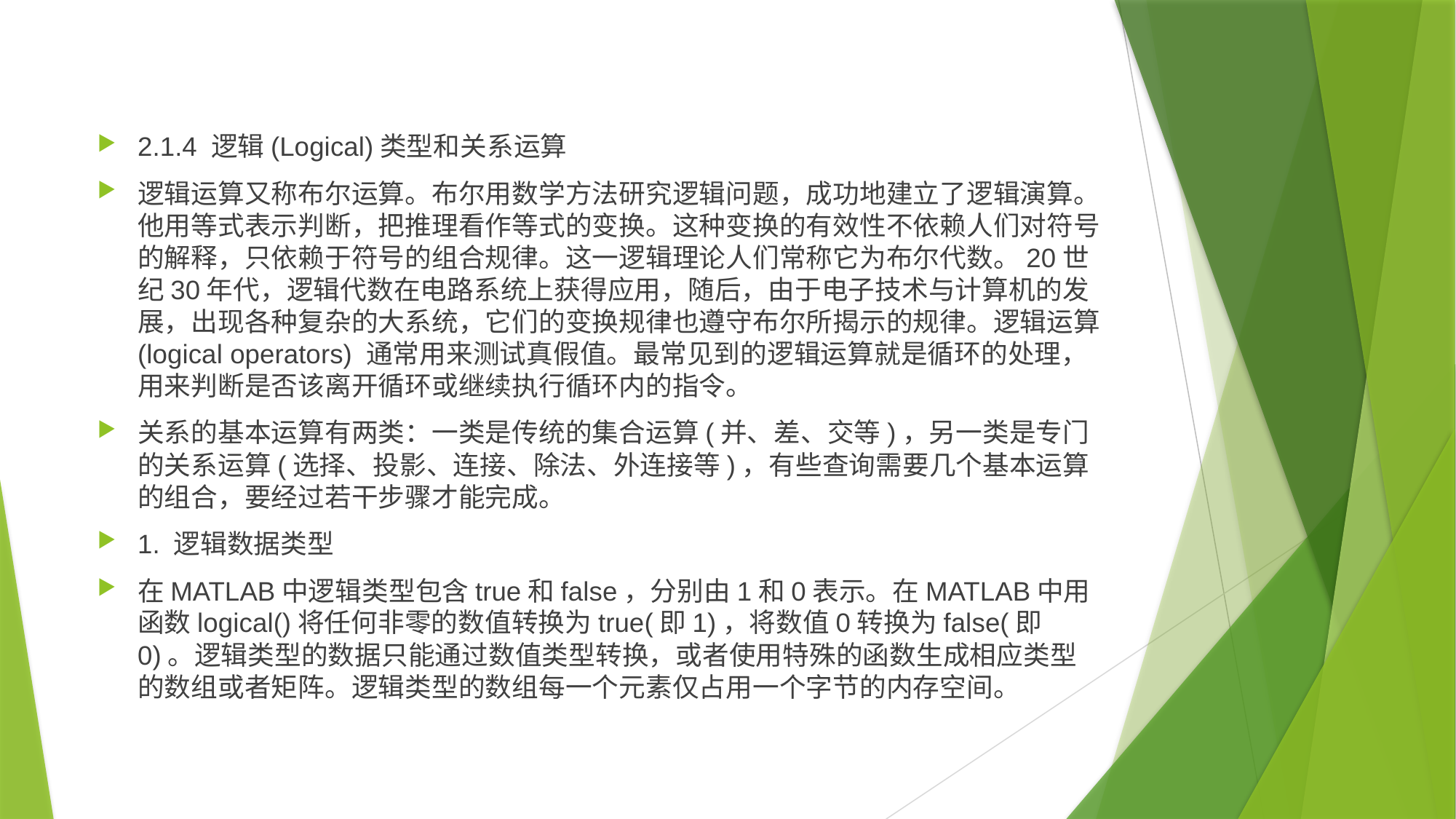

2.1.4 逻辑(Logical)类型和关系运算
逻辑运算又称布尔运算。布尔用数学方法研究逻辑问题，成功地建立了逻辑演算。他用等式表示判断，把推理看作等式的变换。这种变换的有效性不依赖人们对符号的解释，只依赖于符号的组合规律。这一逻辑理论人们常称它为布尔代数。20世纪30年代，逻辑代数在电路系统上获得应用，随后，由于电子技术与计算机的发展，出现各种复杂的大系统，它们的变换规律也遵守布尔所揭示的规律。逻辑运算 (logical operators) 通常用来测试真假值。最常见到的逻辑运算就是循环的处理，用来判断是否该离开循环或继续执行循环内的指令。
关系的基本运算有两类：一类是传统的集合运算(并、差、交等)，另一类是专门的关系运算(选择、投影、连接、除法、外连接等)，有些查询需要几个基本运算的组合，要经过若干步骤才能完成。
1. 逻辑数据类型
在MATLAB中逻辑类型包含true和false，分别由1和0表示。在MATLAB中用函数logical()将任何非零的数值转换为true(即1)，将数值0转换为false(即0)。逻辑类型的数据只能通过数值类型转换，或者使用特殊的函数生成相应类型的数组或者矩阵。逻辑类型的数组每一个元素仅占用一个字节的内存空间。